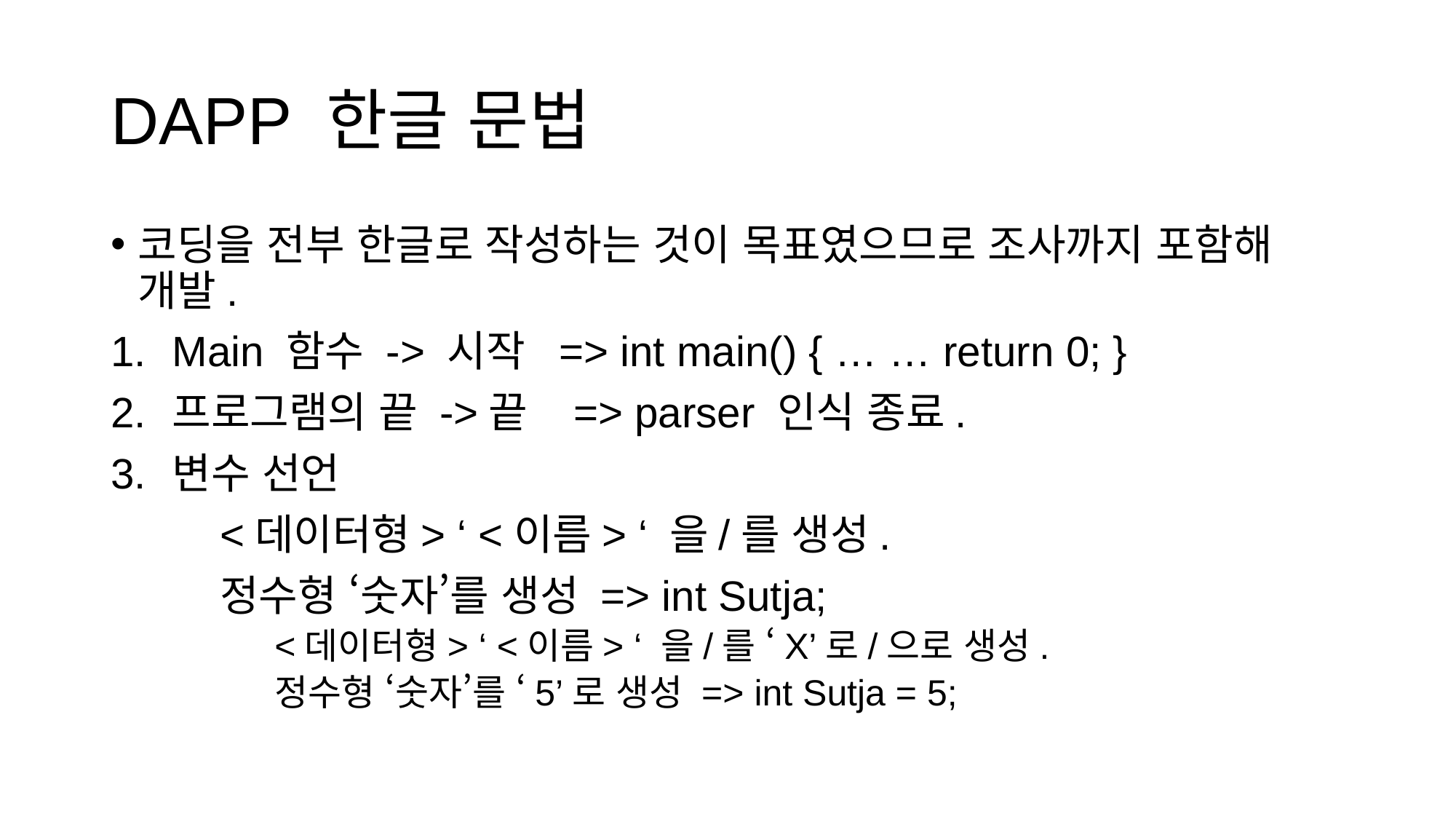

# DAPP 한글 문법
코딩을 전부 한글로 작성하는 것이 목표였으므로 조사까지 포함해 개발.
Main 함수 -> 시작  => int main() { … … return 0; }
프로그램의 끝 ->끝   => parser 인식 종료.
변수 선언
	<데이터형> ‘ <이름> ‘ 을/를 생성.
	정수형 ‘숫자’를 생성 => int Sutja;
	<데이터형> ‘ <이름> ‘ 을/를 ‘X’로/으로 생성.
	정수형 ‘숫자’를 ‘5’로 생성 => int Sutja = 5;